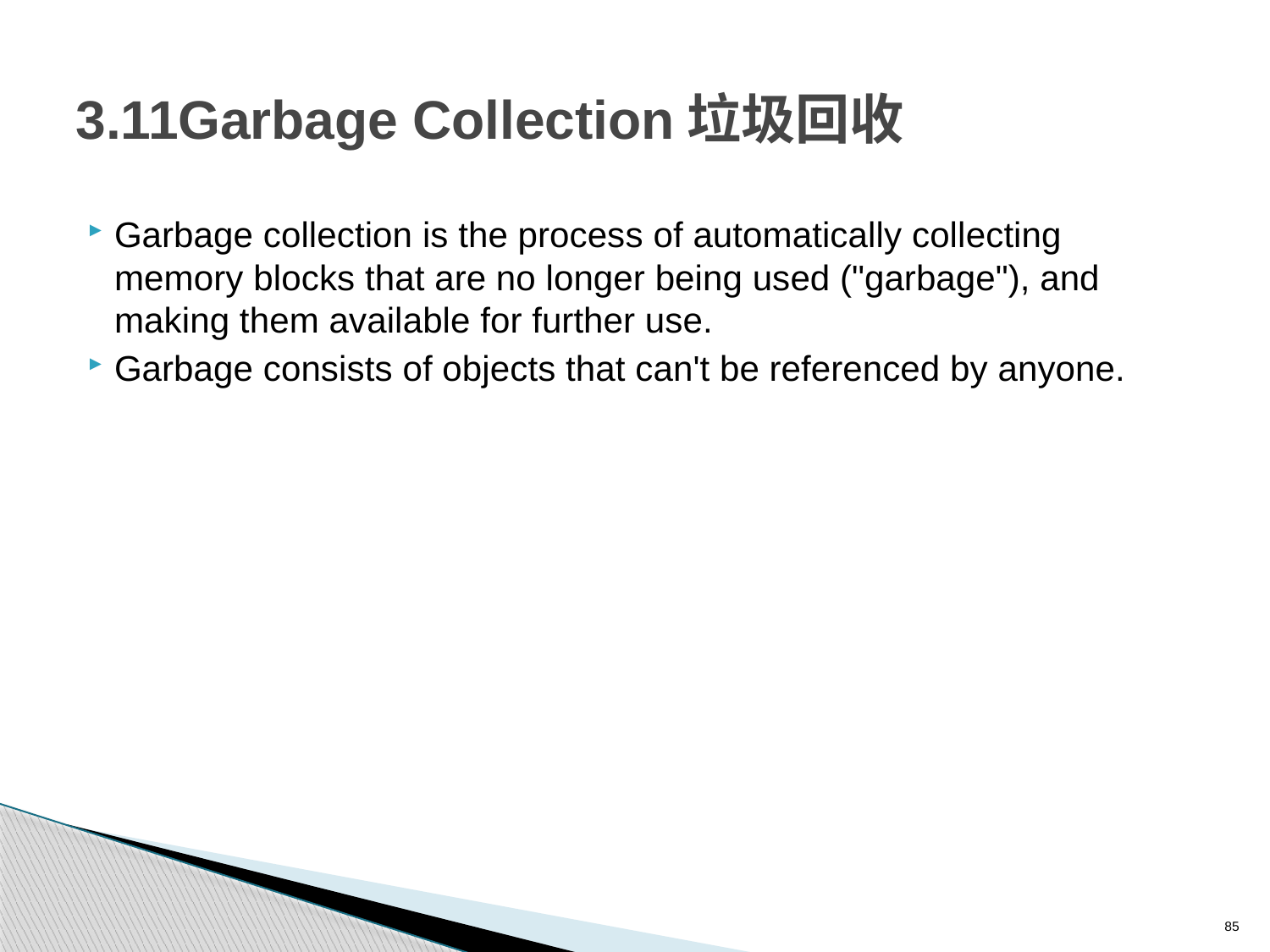

# 3.11Garbage Collection垃圾回收
Garbage collection is the process of automatically collecting memory blocks that are no longer being used ("garbage"), and making them available for further use.
Garbage consists of objects that can't be referenced by anyone.
85